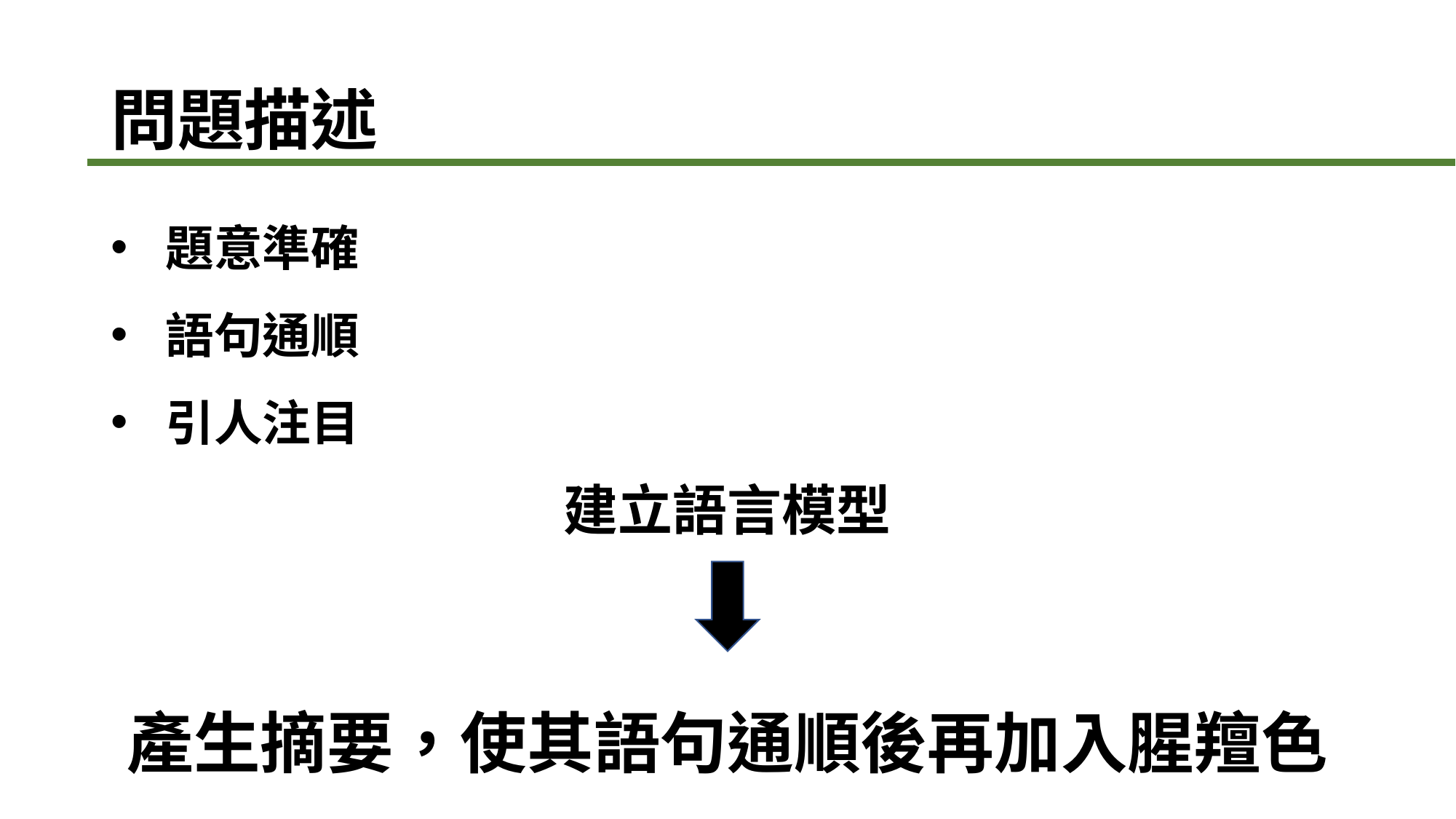

# 問題描述
題意準確
語句通順
引人注目
建立語言模型

產生摘要，使其語句通順後再加入腥羶色